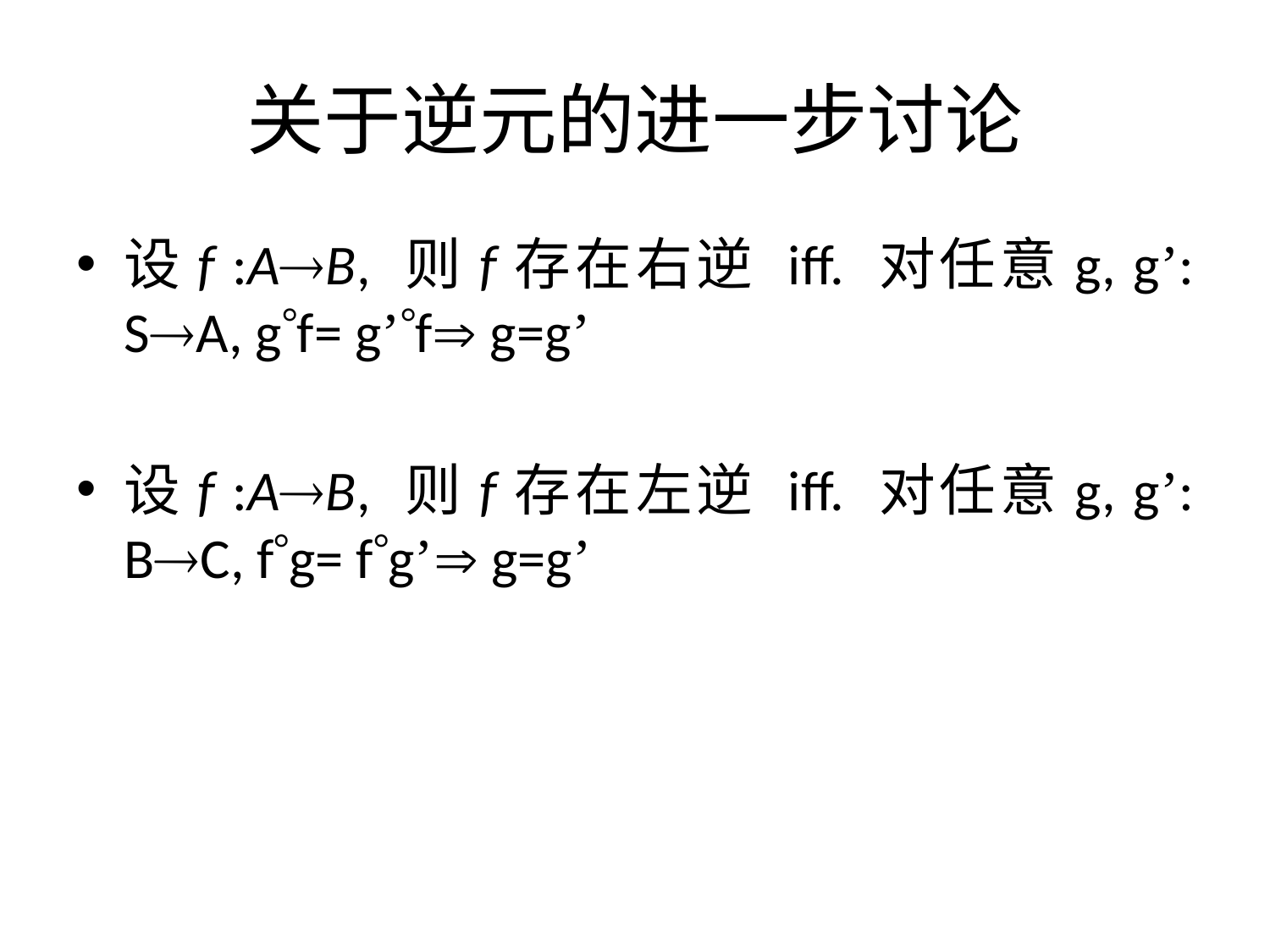

# 关于逆元的进一步讨论
设f :A→B, 则f存在右逆 iff. 对任意g, g’: S→A, g°f= g’°f⇒ g=g’

设f :A→B, 则f存在左逆 iff. 对任意g, g’: B→C, f°g= f°g’⇒ g=g’